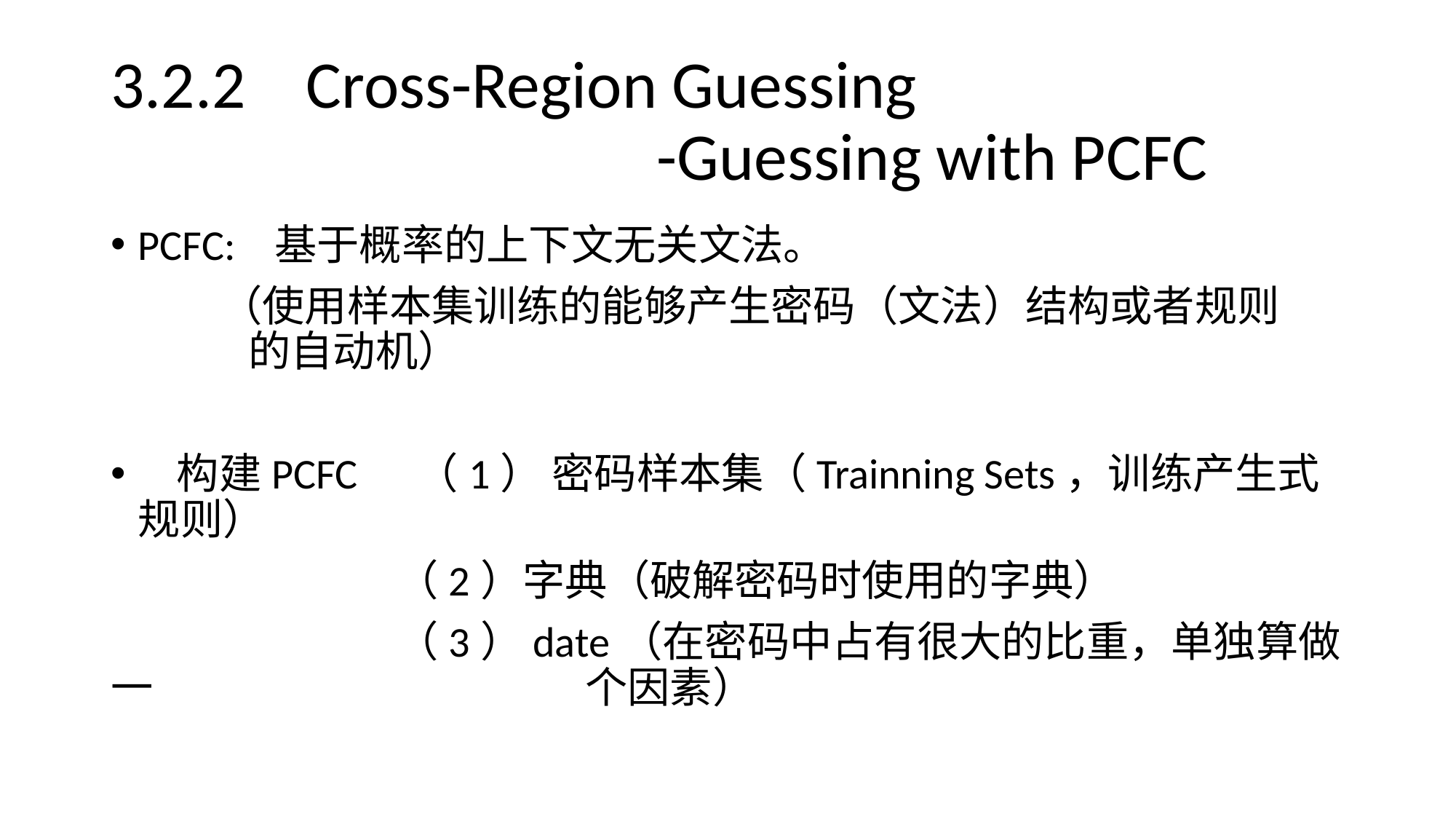

# 3.2.2    Cross-Region Guessing -Guessing with PCFC
PCFC:   基于概率的上下文无关文法。
	（使用样本集训练的能够产生密码（文法）结构或者规则	      	   的自动机）

   构建PCFC     （1） 密码样本集（Trainning Sets，训练产生式规则）
		      （2）字典（破解密码时使用的字典）
		      （3）date（在密码中占有很大的比重，单独算做一				    个因素）